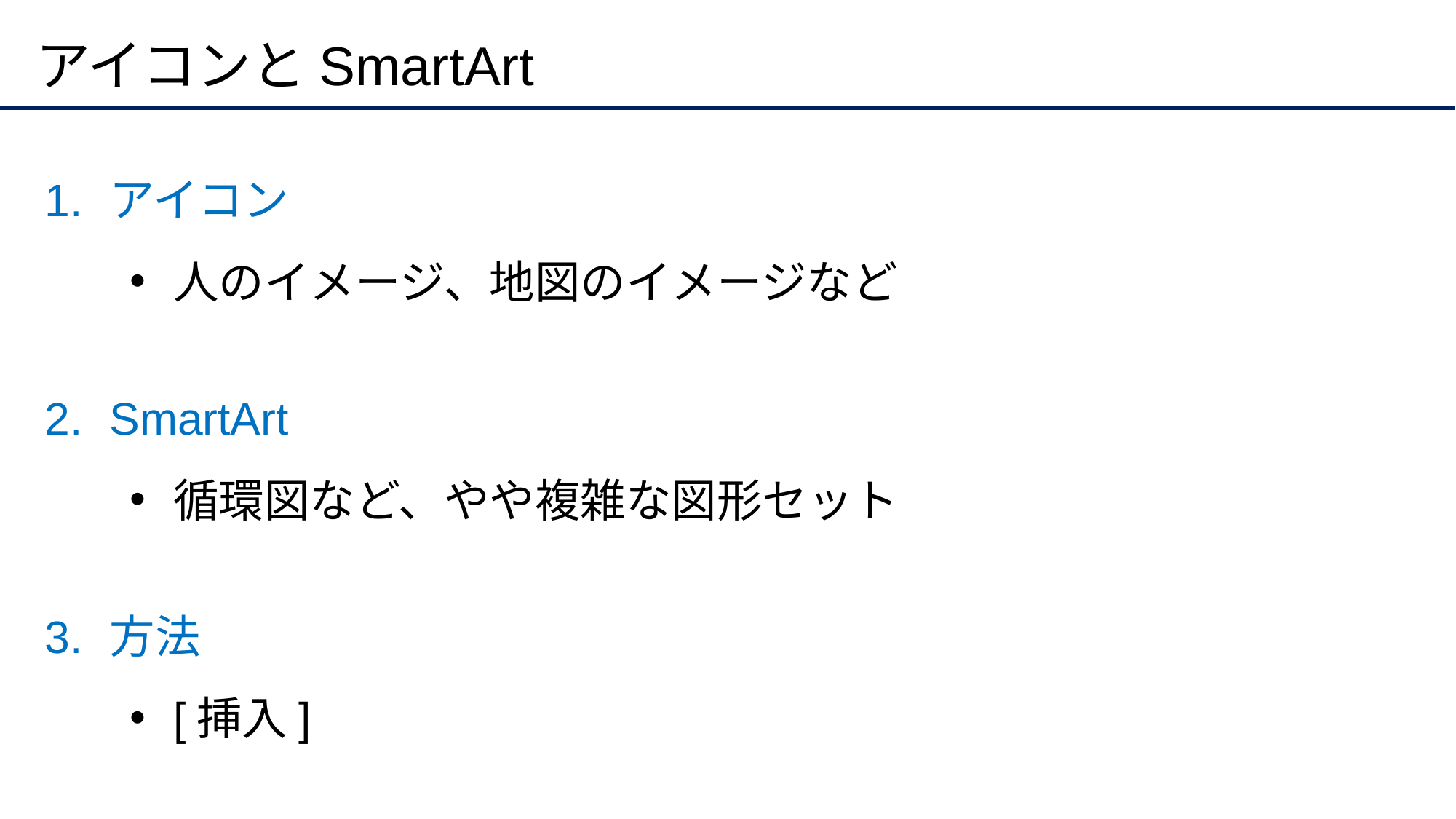

# アイコンとSmartArt
アイコン
人のイメージ、地図のイメージなど
SmartArt
循環図など、やや複雑な図形セット
方法
[挿入]